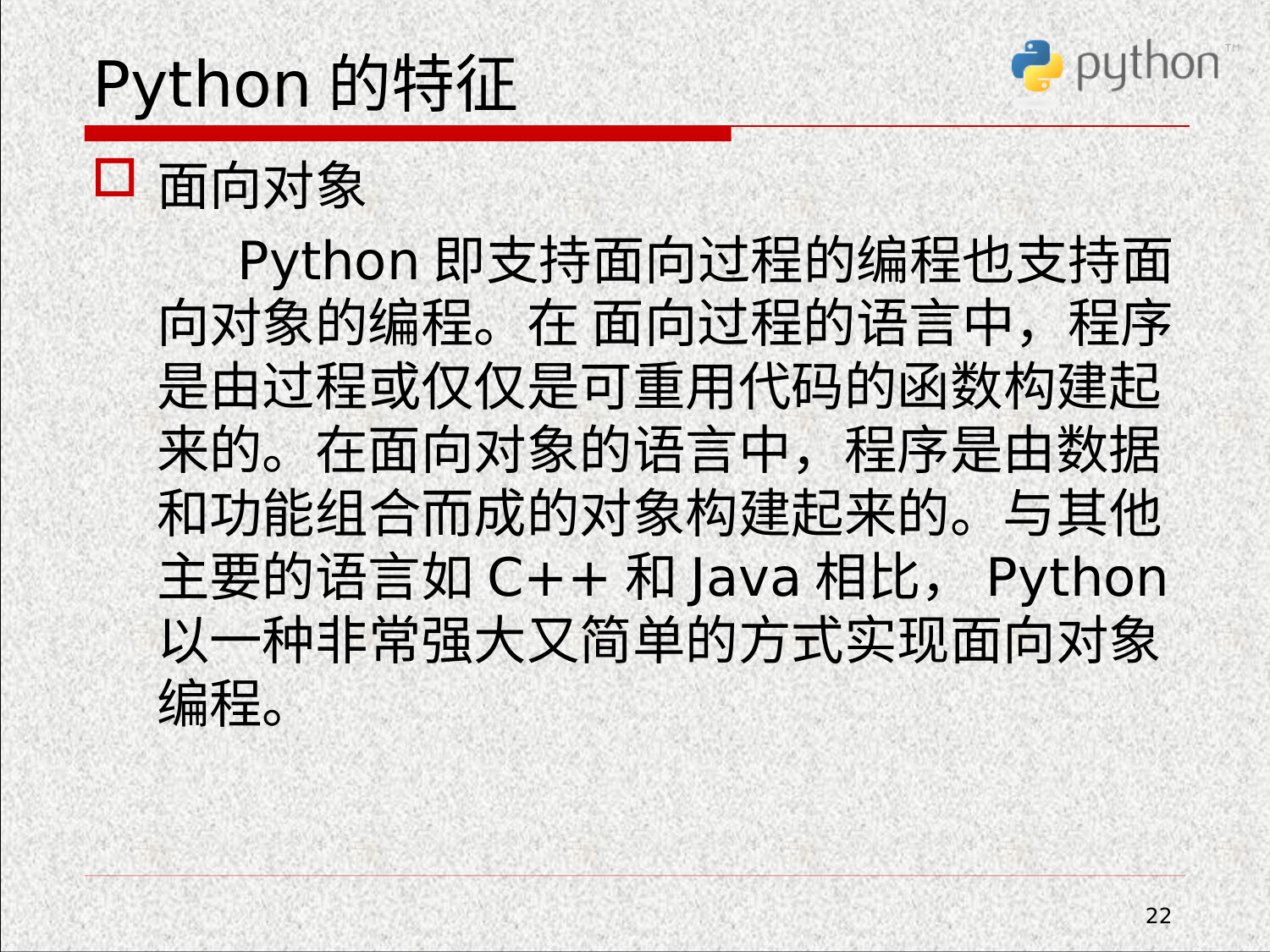

# Python的特征
面向对象
          Python即支持面向过程的编程也支持面向对象的编程。在 面向过程的语言中，程序是由过程或仅仅是可重用代码的函数构建起来的。在面向对象的语言中，程序是由数据和功能组合而成的对象构建起来的。与其他主要的语言如C++和Java相比，Python以一种非常强大又简单的方式实现面向对象 编程。
22